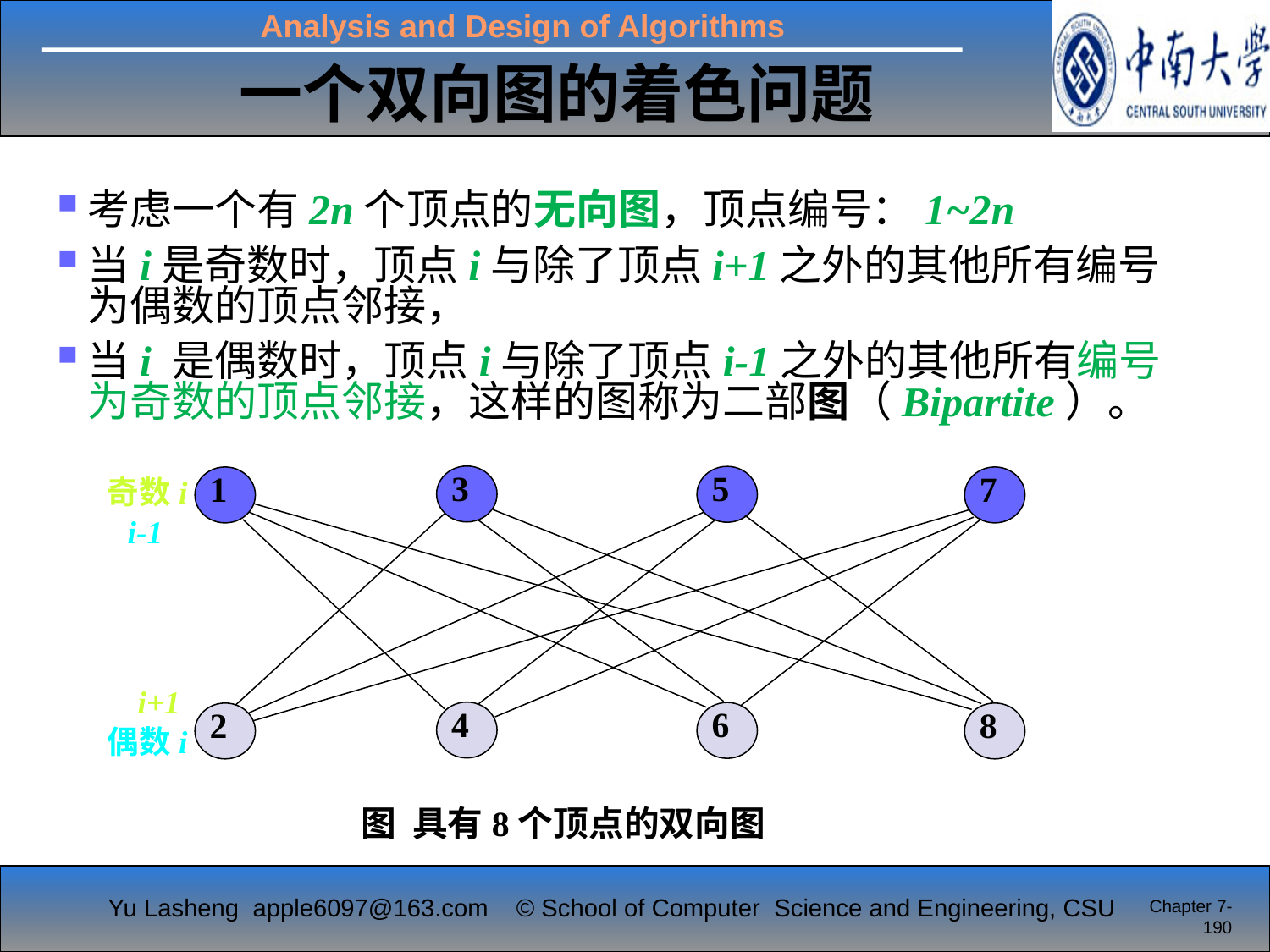

一个双向图的着色问题
考虑一个有2n个顶点的无向图，顶点编号：1~2n
当i是奇数时，顶点i与除了顶点i+1之外的其他所有编号为偶数的顶点邻接，
当i 是偶数时，顶点i与除了顶点i-1之外的其他所有编号为奇数的顶点邻接，这样的图称为二部图（Bipartite）。
奇数i
3
5
1
7

4
6
2
8
图  具有8个顶点的双向图
i-1
i+1
偶数i
Chapter 7-190